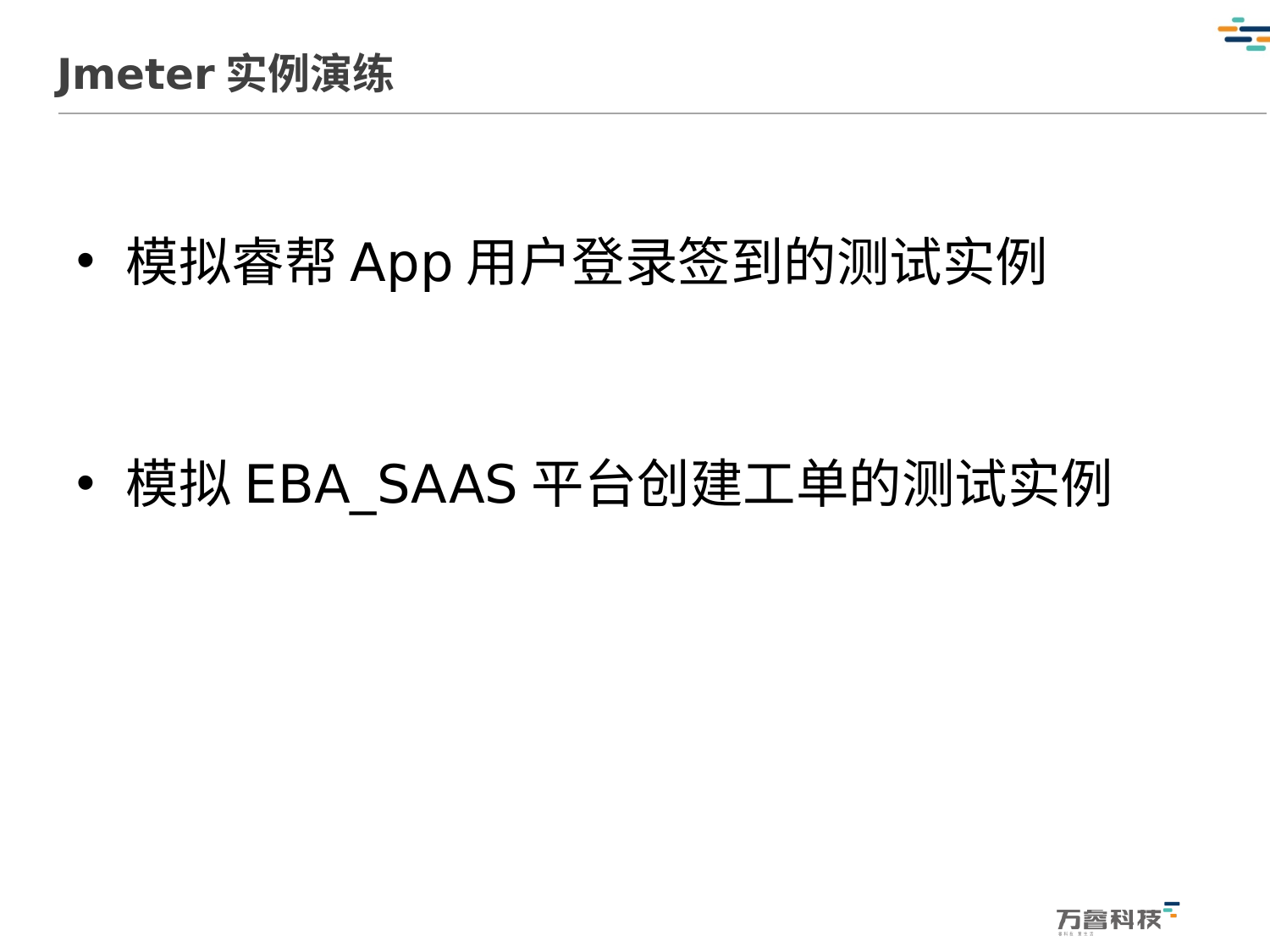

# Jmeter实例演练
模拟睿帮App用户登录签到的测试实例

模拟EBA_SAAS平台创建工单的测试实例